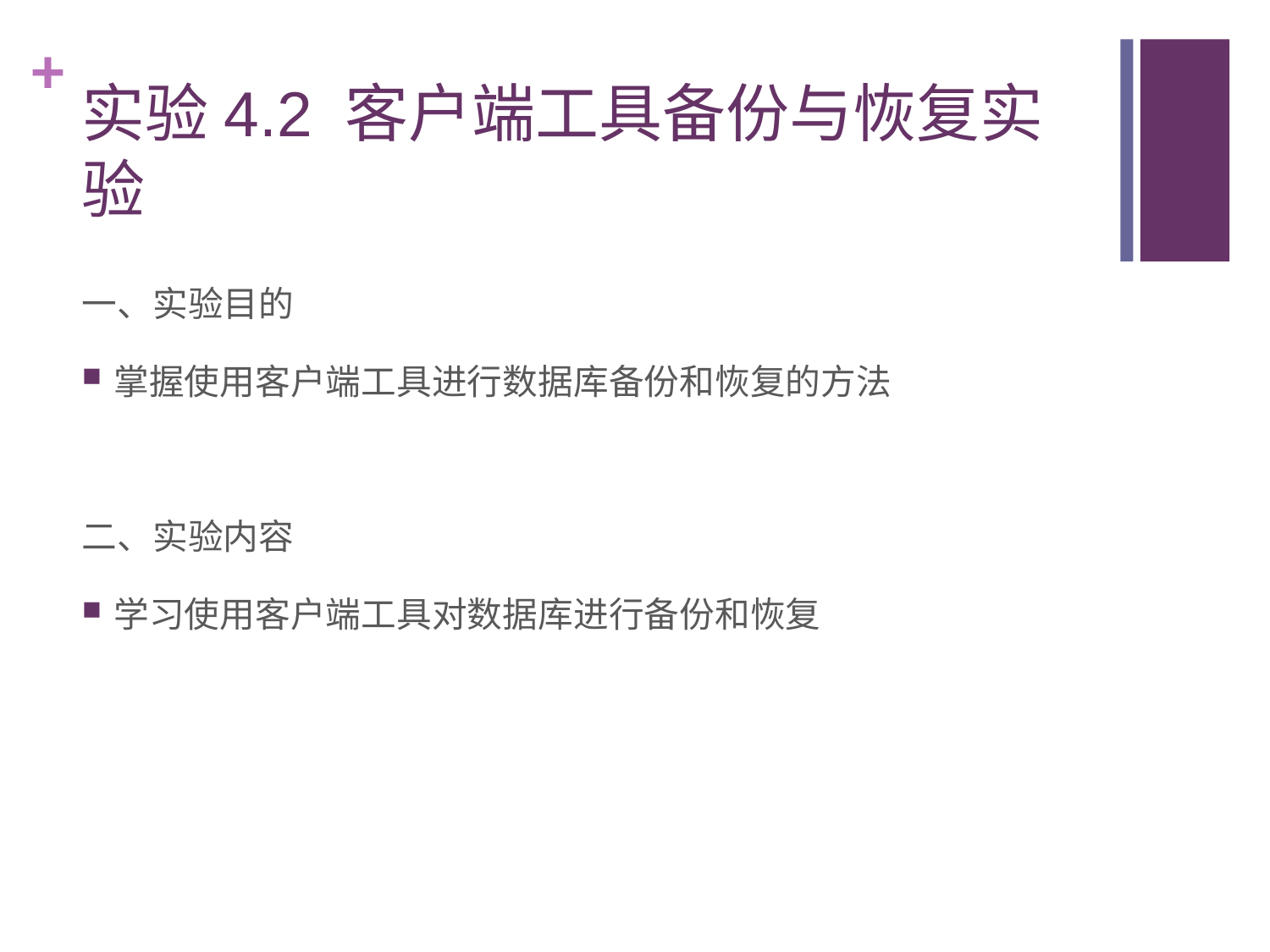

# 实验4.2 客户端工具备份与恢复实验
一、实验目的
掌握使用客户端工具进行数据库备份和恢复的方法

二、实验内容
学习使用客户端工具对数据库进行备份和恢复